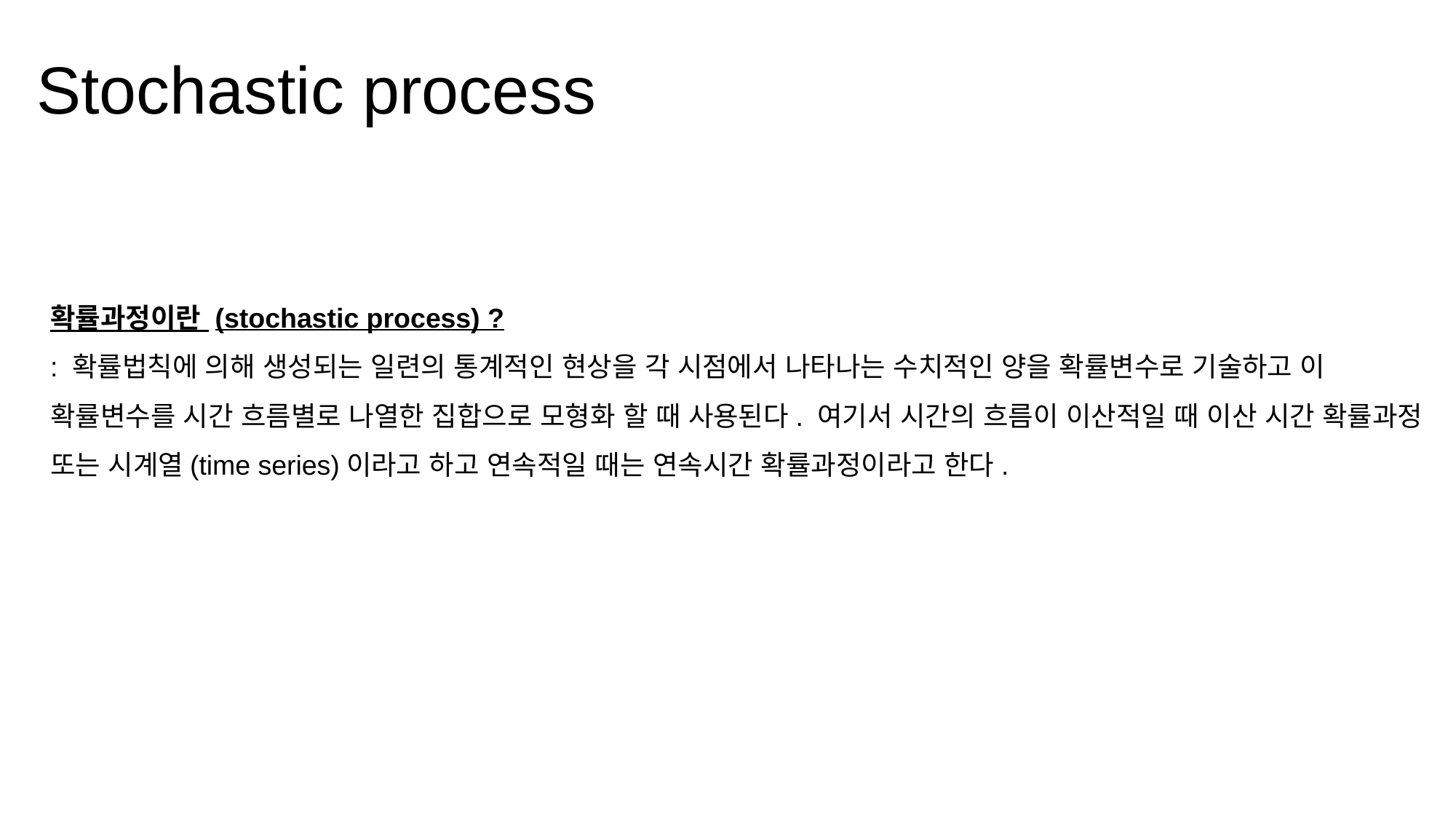

# Stochastic process
확률과정이란 (stochastic process) ?
: 확률법칙에 의해 생성되는 일련의 통계적인 현상을 각 시점에서 나타나는 수치적인 양을 확률변수로 기술하고 이 확률변수를 시간 흐름별로 나열한 집합으로 모형화 할 때 사용된다. 여기서 시간의 흐름이 이산적일 때 이산 시간 확률과정 또는 시계열(time series)이라고 하고 연속적일 때는 연속시간 확률과정이라고 한다.